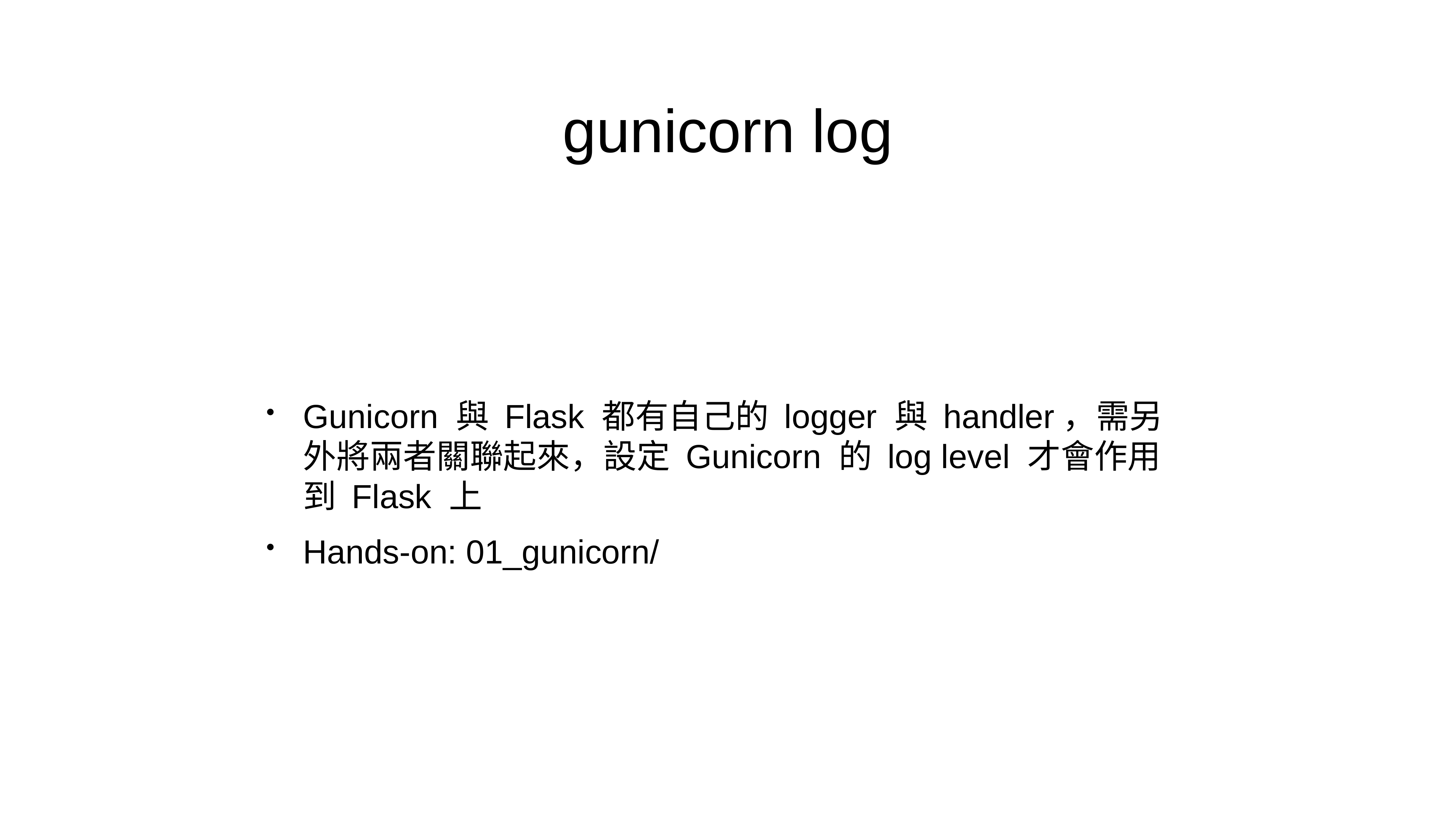

# gunicorn log
Gunicorn 與 Flask 都有自己的 logger 與 handler，需另外將兩者關聯起來，設定 Gunicorn 的 log level 才會作用到 Flask 上
Hands-on: 01_gunicorn/